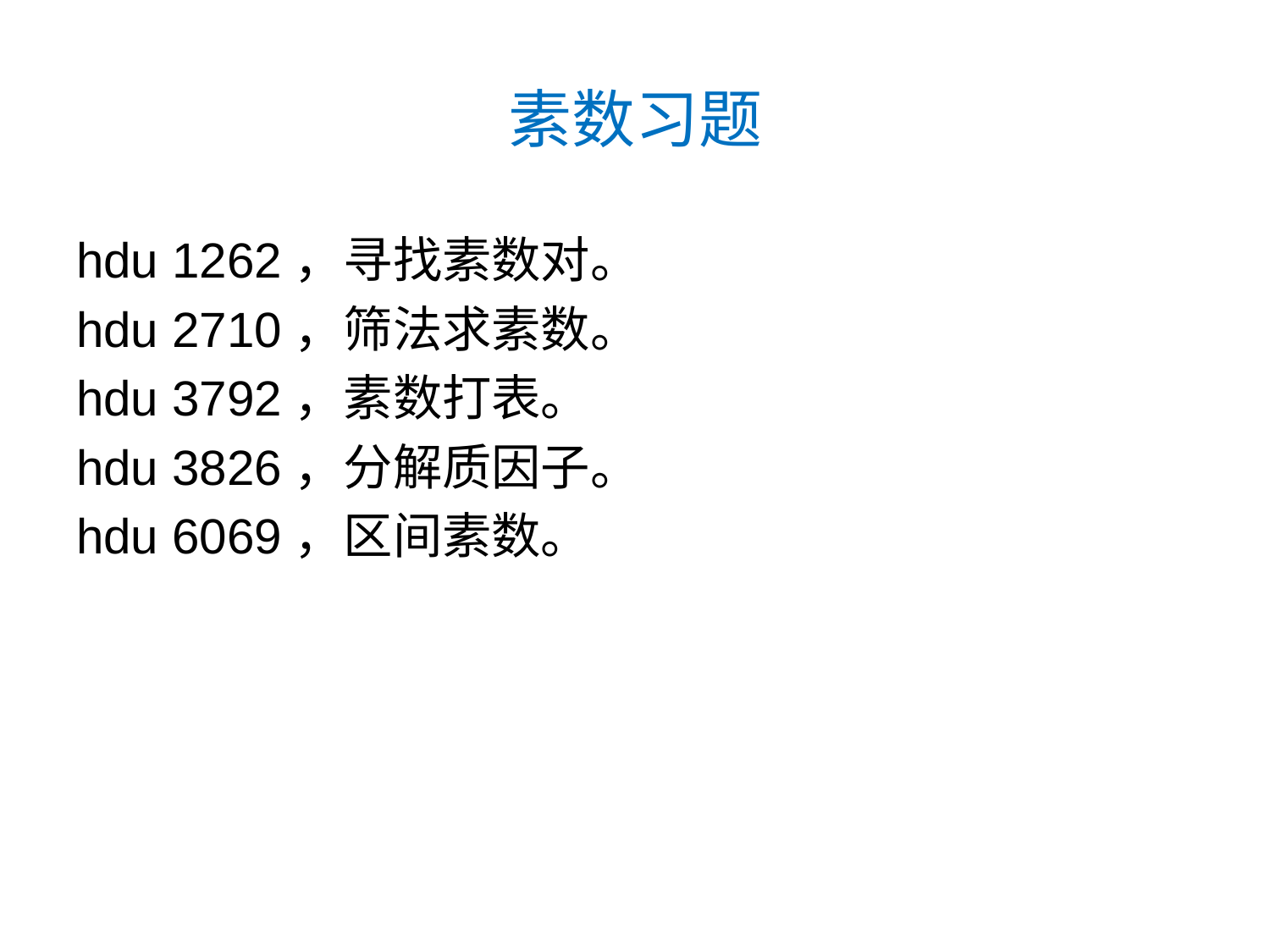

# 素数习题
hdu 1262，寻找素数对。
hdu 2710，筛法求素数。
hdu 3792，素数打表。
hdu 3826，分解质因子。
hdu 6069，区间素数。